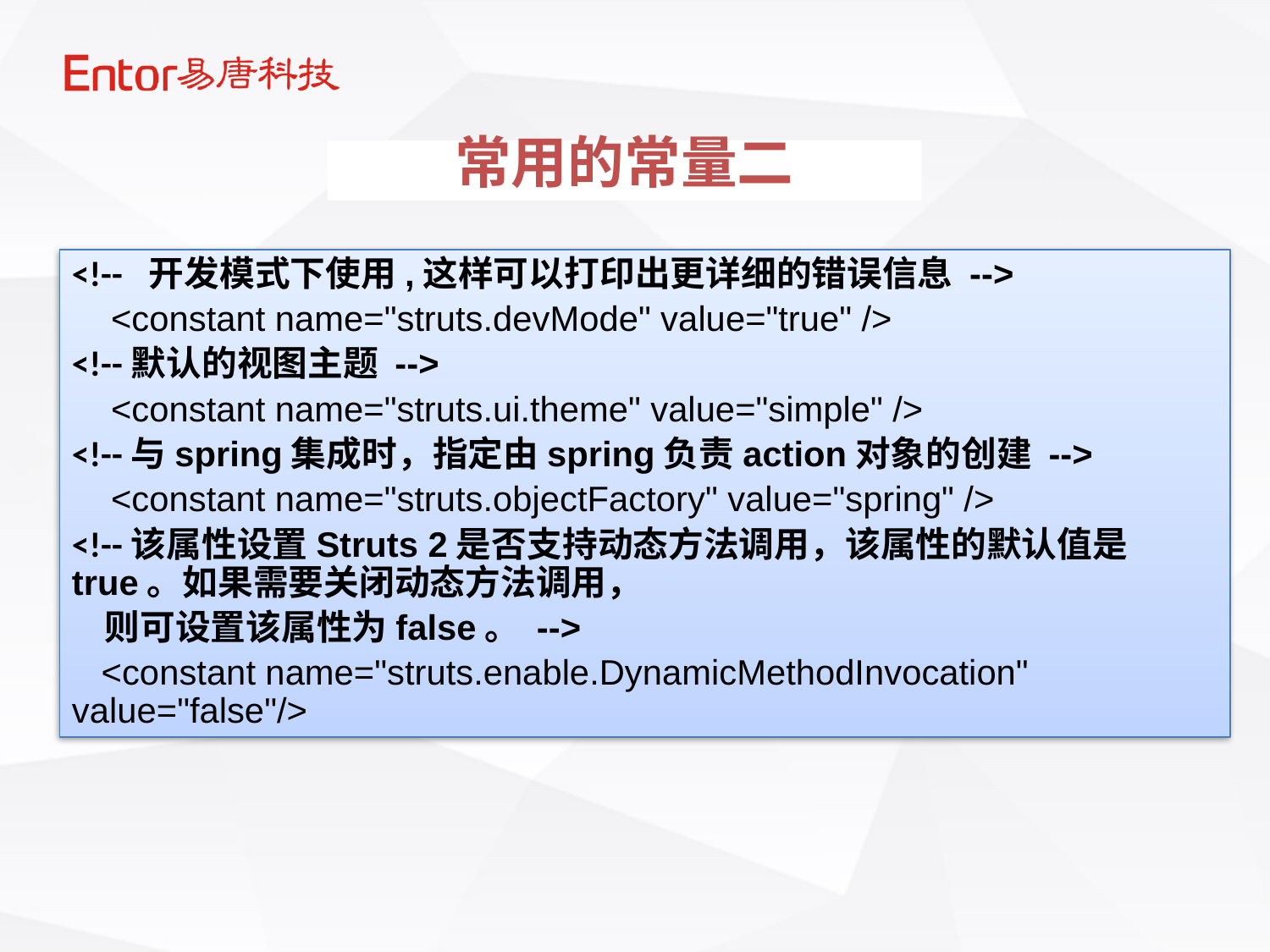

常用的常量二
<!--  开发模式下使用,这样可以打印出更详细的错误信息 -->
    <constant name="struts.devMode" value="true" />
<!--默认的视图主题 -->
    <constant name="struts.ui.theme" value="simple" />
<!--与spring集成时，指定由spring负责action对象的创建 -->
    <constant name="struts.objectFactory" value="spring" />
<!--该属性设置Struts 2是否支持动态方法调用，该属性的默认值是true。如果需要关闭动态方法调用，
   则可设置该属性为false。 -->
   <constant name="struts.enable.DynamicMethodInvocation" value="false"/>